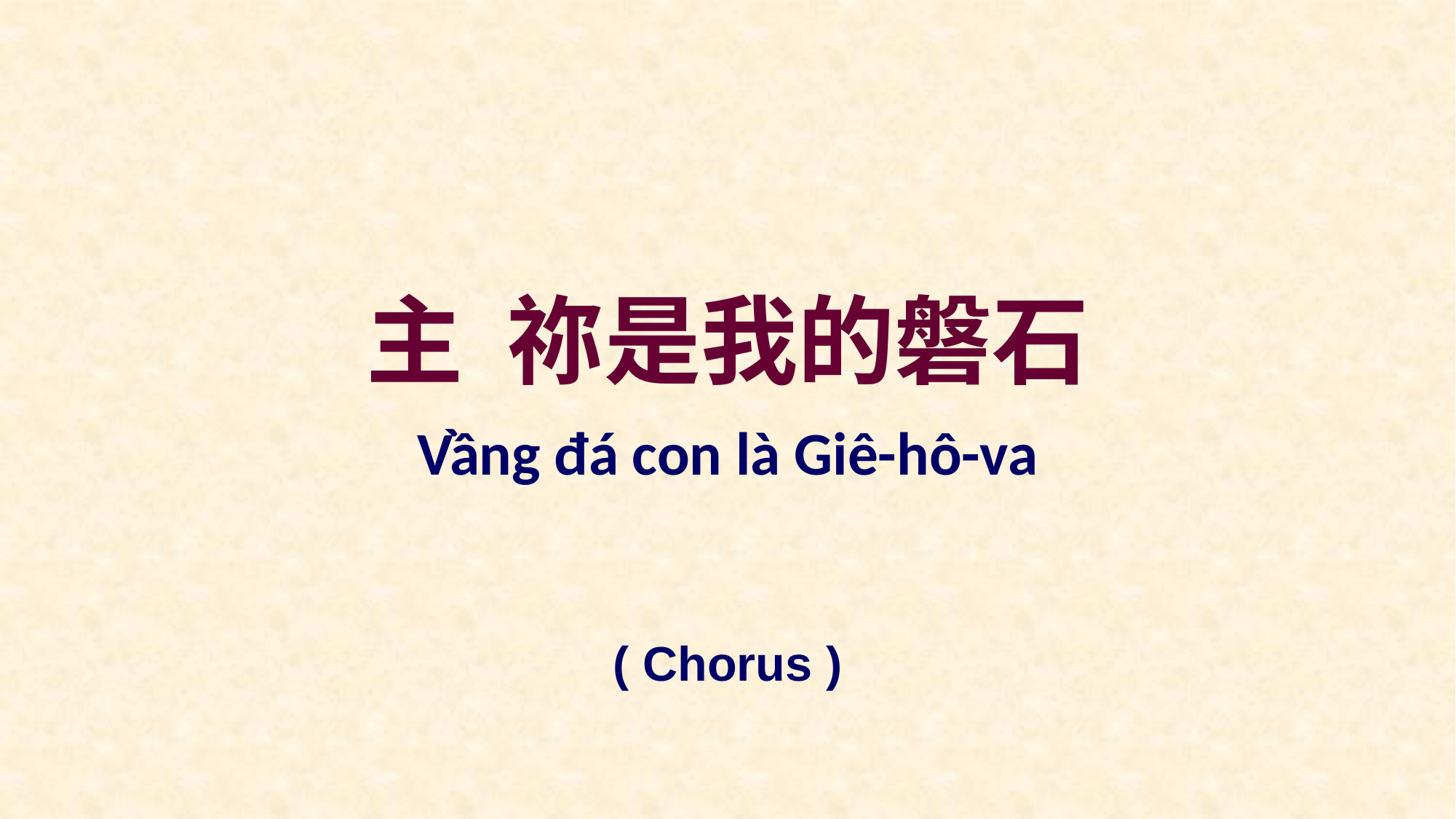

主  祢是我的磐石
Vầng đá con là Giê-hô-va
( Chorus )